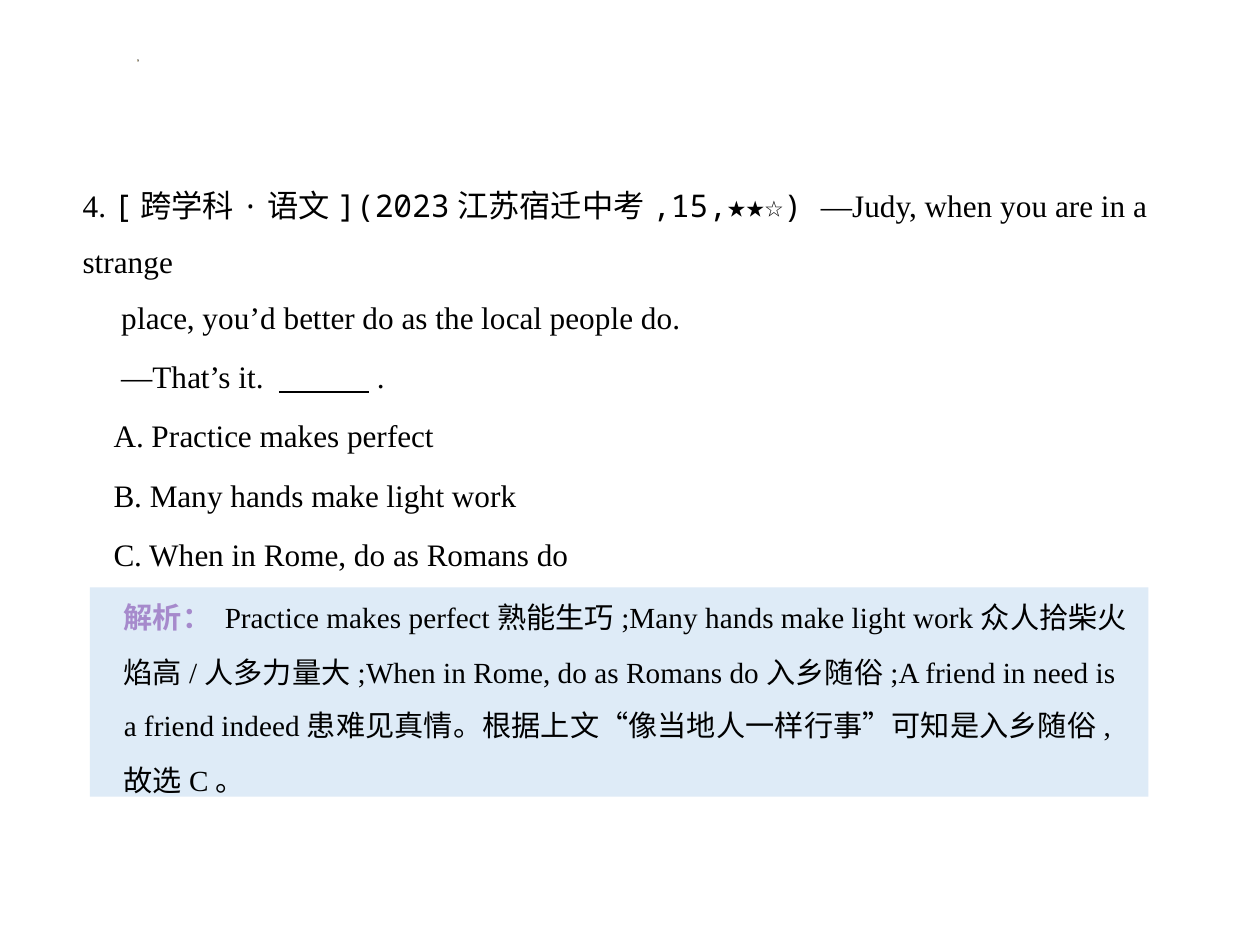

4. [跨学科·语文](2023江苏宿迁中考,15,★★☆) —Judy, when you are in a strange
     place, you’d better do as the local people do.
     —That’s it. 　　    .
    A. Practice makes perfect
    B. Many hands make light work
    C. When in Rome, do as Romans do
    D. A friend in need is a friend indeed

解析： Practice makes perfect熟能生巧;Many hands make light work众人拾柴火
焰高/人多力量大;When in Rome, do as Romans do入乡随俗;A friend in need is
a friend indeed患难见真情。根据上文“像当地人一样行事”可知是入乡随俗,
故选C。